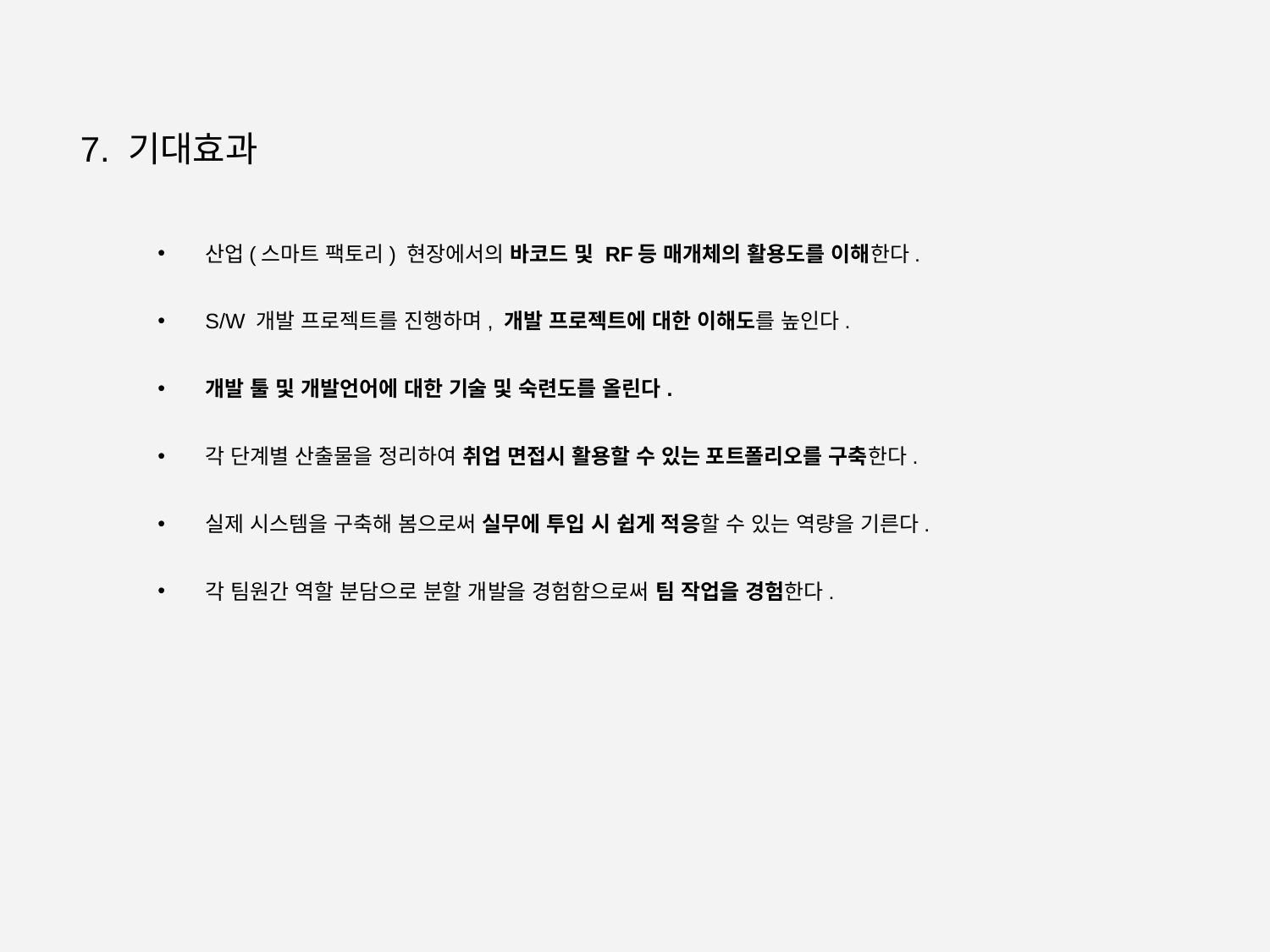

7. 기대효과
산업(스마트 팩토리) 현장에서의 바코드 및 RF등 매개체의 활용도를 이해한다.
S/W 개발 프로젝트를 진행하며, 개발 프로젝트에 대한 이해도를 높인다.
개발 툴 및 개발언어에 대한 기술 및 숙련도를 올린다.
각 단계별 산출물을 정리하여 취업 면접시 활용할 수 있는 포트폴리오를 구축한다.
실제 시스템을 구축해 봄으로써 실무에 투입 시 쉽게 적응할 수 있는 역량을 기른다.
각 팀원간 역할 분담으로 분할 개발을 경험함으로써 팀 작업을 경험한다.